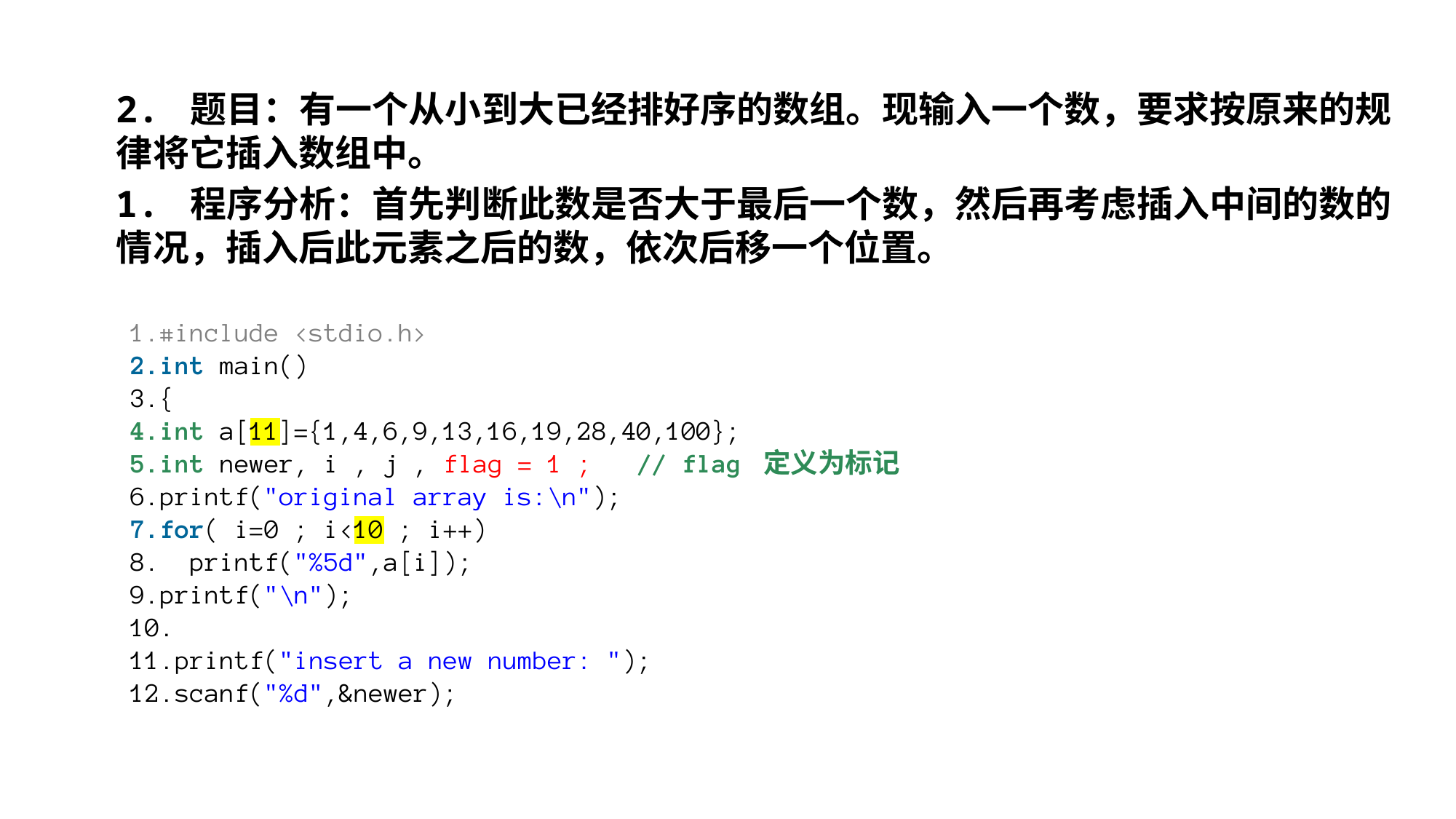

2. 题目：有一个从小到大已经排好序的数组。现输入一个数，要求按原来的规律将它插入数组中。
1. 程序分析：首先判断此数是否大于最后一个数，然后再考虑插入中间的数的情况，插入后此元素之后的数，依次后移一个位置。
#include <stdio.h>
int main()
{
int a[11]={1,4,6,9,13,16,19,28,40,100};
int newer, i , j , flag = 1 ;   // flag 定义为标记
printf("original array is:\n");
for( i=0 ; i<10 ; i++)
  printf("%5d",a[i]);
printf("\n");

printf("insert a new number: ");
scanf("%d",&newer);